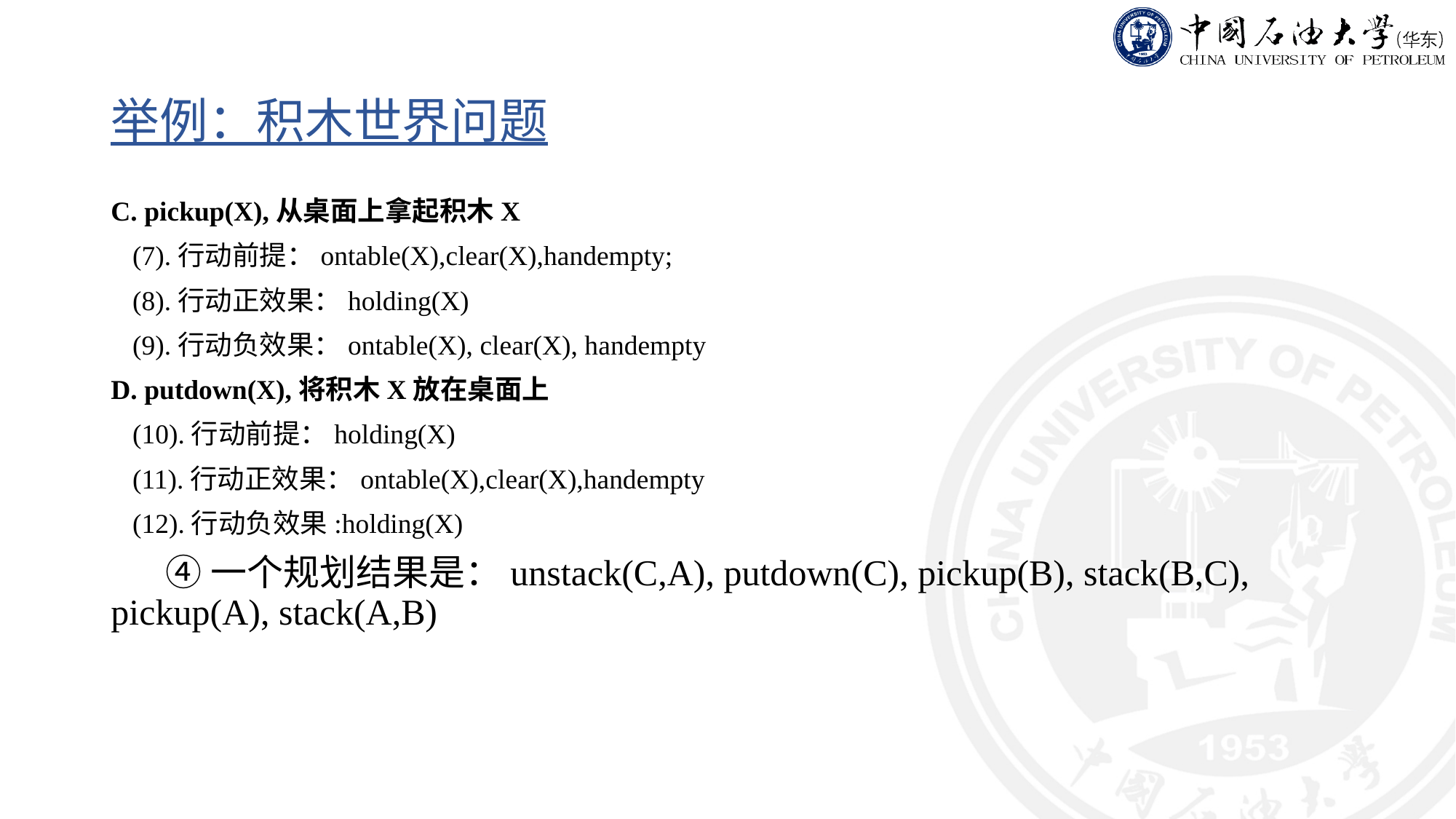

# 举例：积木世界问题
C. pickup(X),从桌面上拿起积木X
(7).行动前提：ontable(X),clear(X),handempty;
(8).行动正效果：holding(X)
(9).行动负效果：ontable(X), clear(X), handempty
D. putdown(X),将积木X放在桌面上
(10).行动前提：holding(X)
(11).行动正效果：ontable(X),clear(X),handempty
(12).行动负效果:holding(X)
④一个规划结果是：unstack(C,A), putdown(C), pickup(B), stack(B,C), pickup(A), stack(A,B)